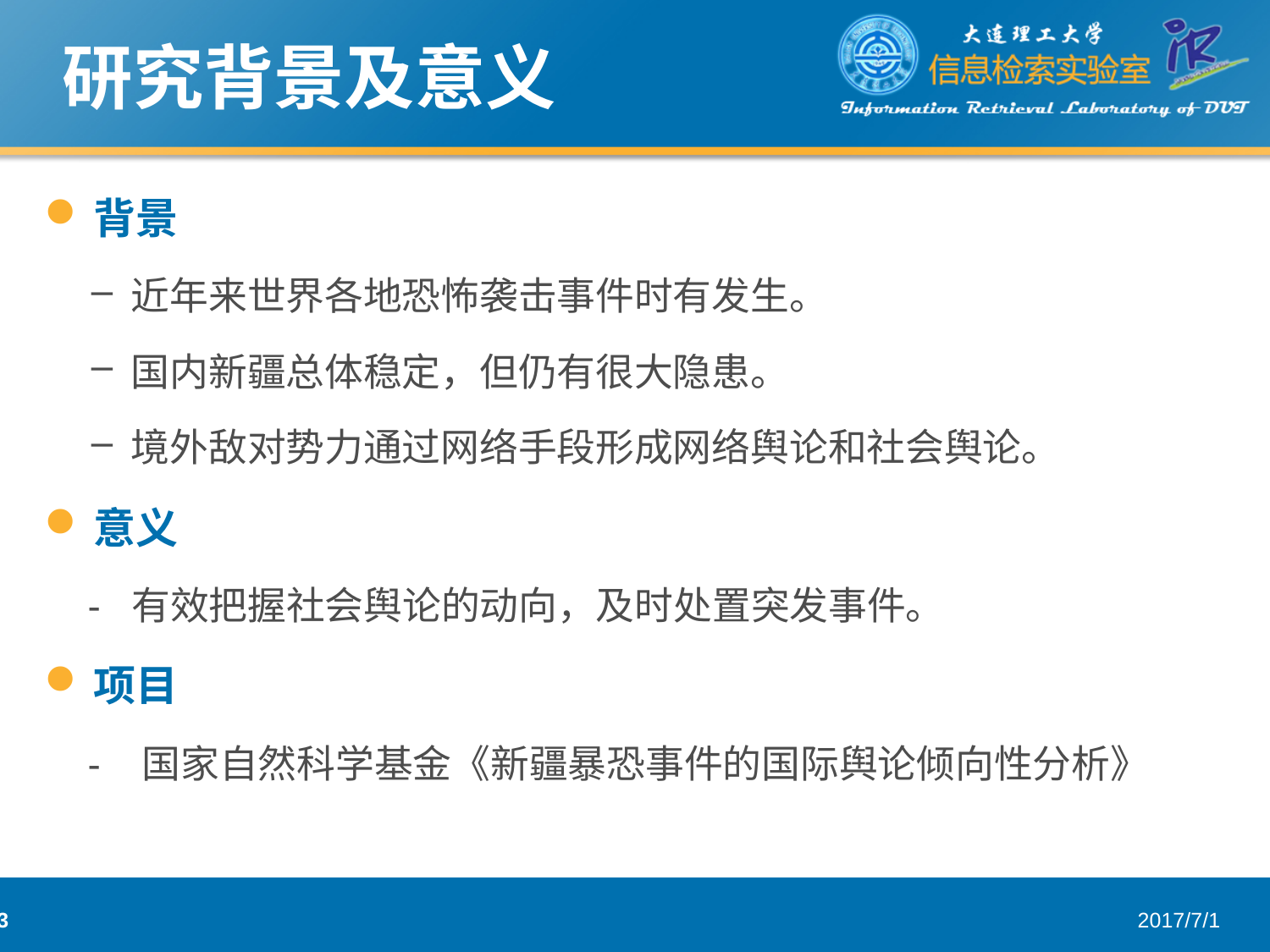

# 研究背景及意义
背景
近年来世界各地恐怖袭击事件时有发生。
国内新疆总体稳定，但仍有很大隐患。
境外敌对势力通过网络手段形成网络舆论和社会舆论。
意义
    -  有效把握社会舆论的动向，及时处置突发事件。
项目
    -   国家自然科学基金《新疆暴恐事件的国际舆论倾向性分析》